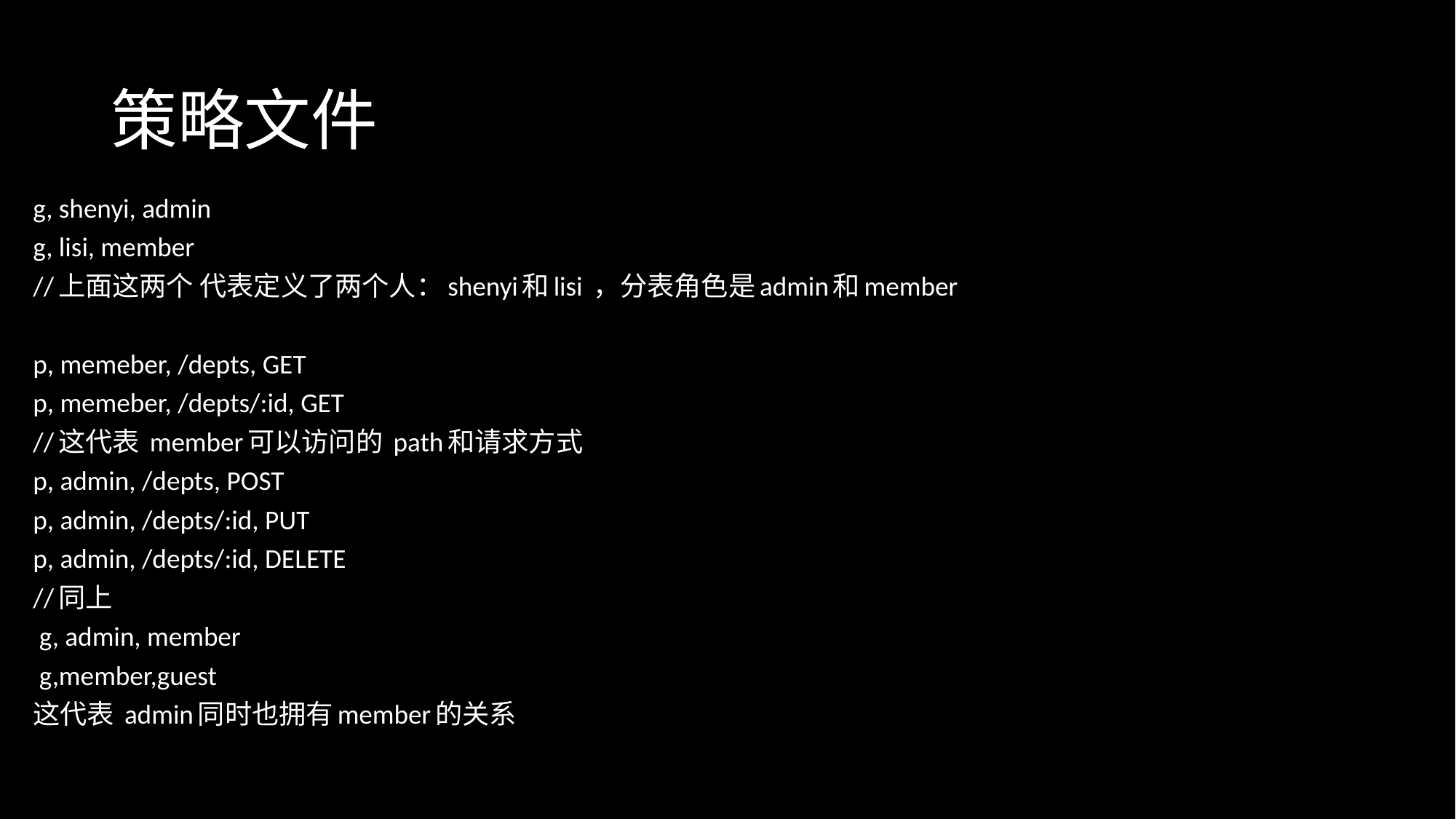

# 策略文件
g, shenyi, admin
g, lisi, member
//上面这两个 代表定义了两个人：shenyi和lisi ，分表角色是admin和member

p, memeber, /depts, GET
p, memeber, /depts/:id, GET
//这代表 member可以访问的 path和请求方式
p, admin, /depts, POST
p, admin, /depts/:id, PUT
p, admin, /depts/:id, DELETE
//同上
 g, admin, member
 g,member,guest
这代表 admin同时也拥有member的关系